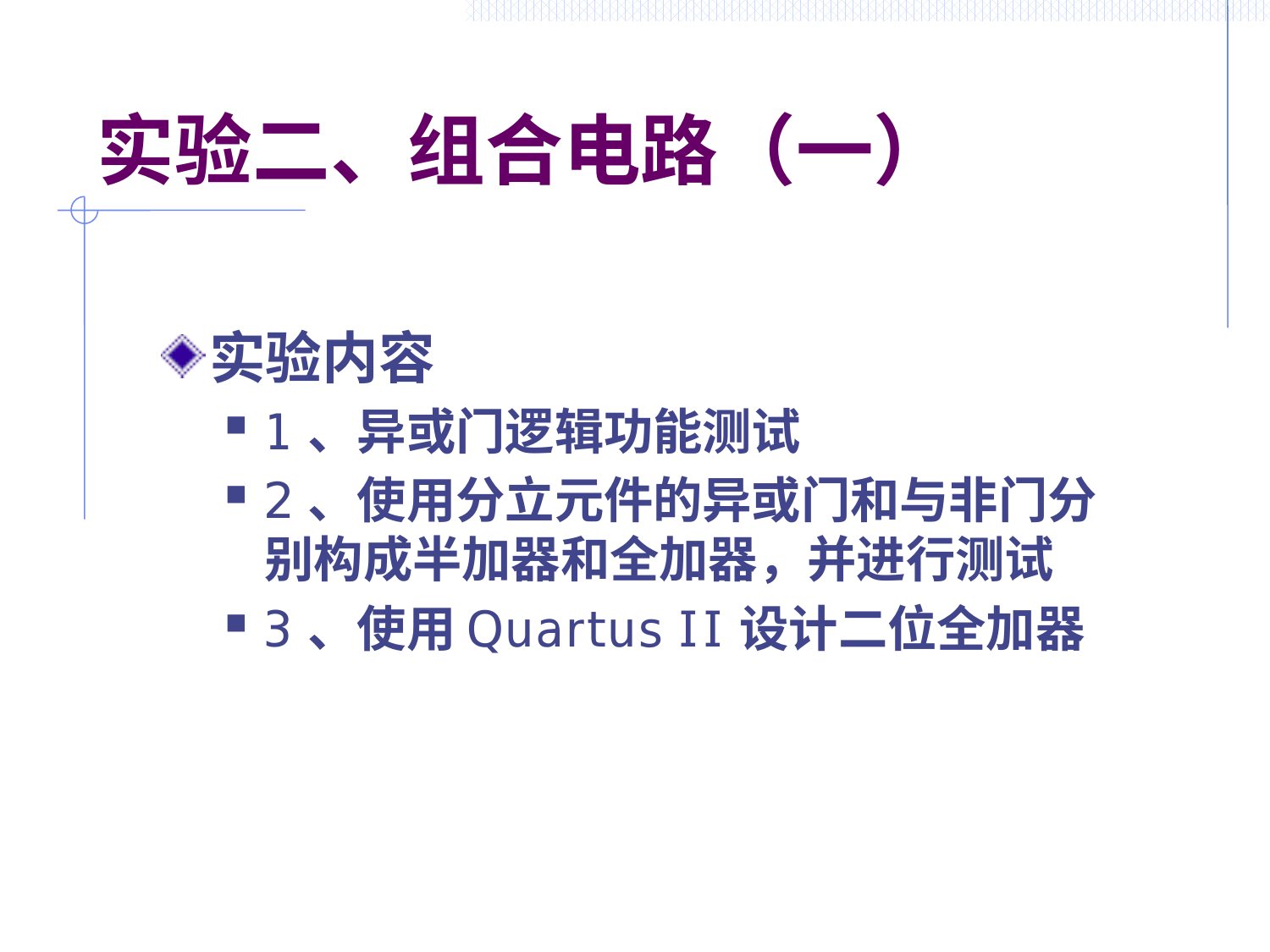

# 实验二、组合电路（一）
实验内容
1、异或门逻辑功能测试
2、使用分立元件的异或门和与非门分别构成半加器和全加器，并进行测试
3、使用Quartus II设计二位全加器